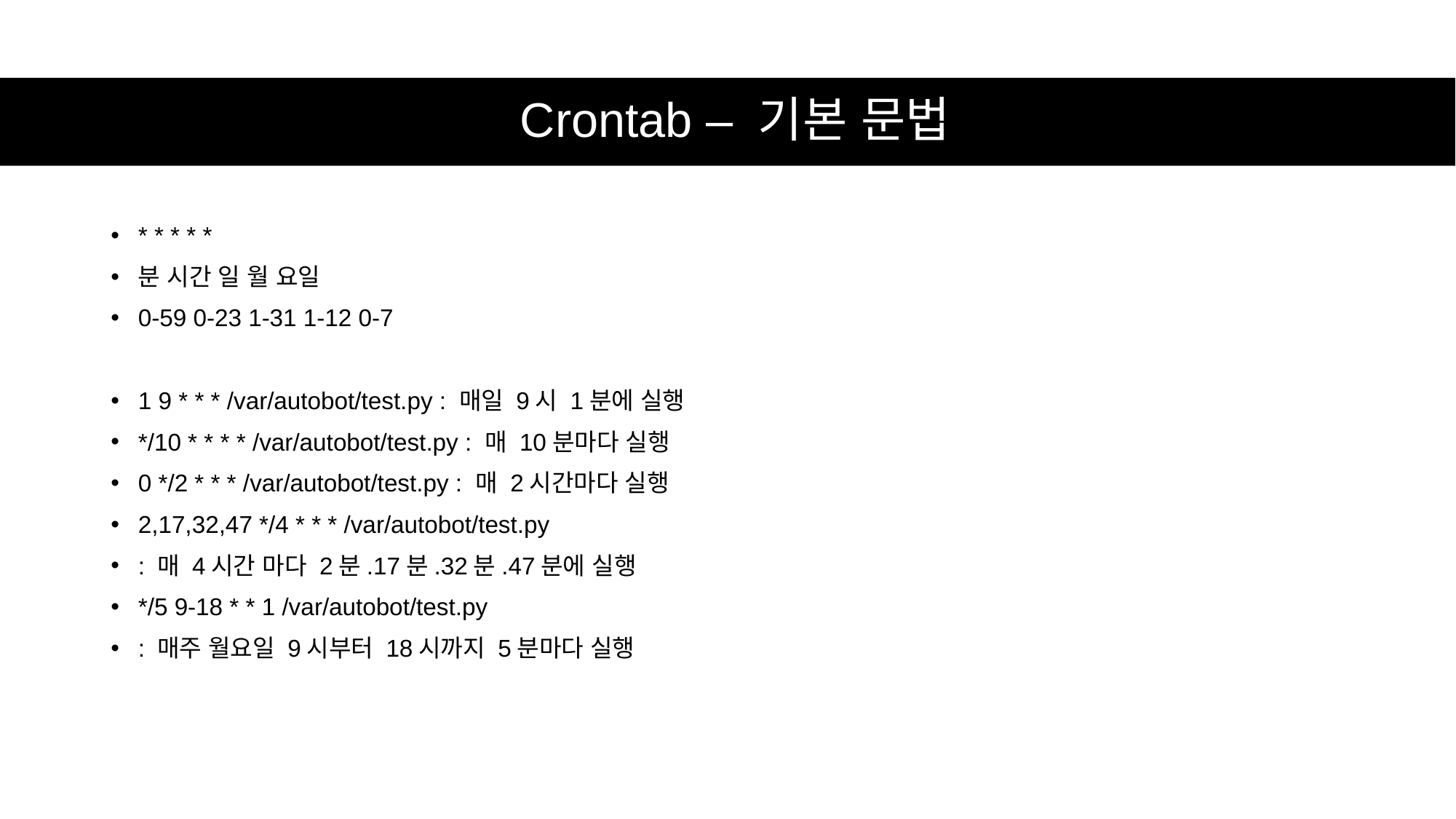

# Crontab – 기본 문법

* * * * *
분 시간 일 월 요일
0-59 0-23 1-31 1-12 0-7

1 9 * * * /var/autobot/test.py : 매일 9시 1분에 실행
*/10 * * * * /var/autobot/test.py : 매 10분마다 실행
0 */2 * * * /var/autobot/test.py : 매 2시간마다 실행
2,17,32,47 */4 * * * /var/autobot/test.py
: 매 4시간 마다 2분.17분.32분.47분에 실행
*/5 9-18 * * 1 /var/autobot/test.py
: 매주 월요일 9시부터 18시까지 5분마다 실행